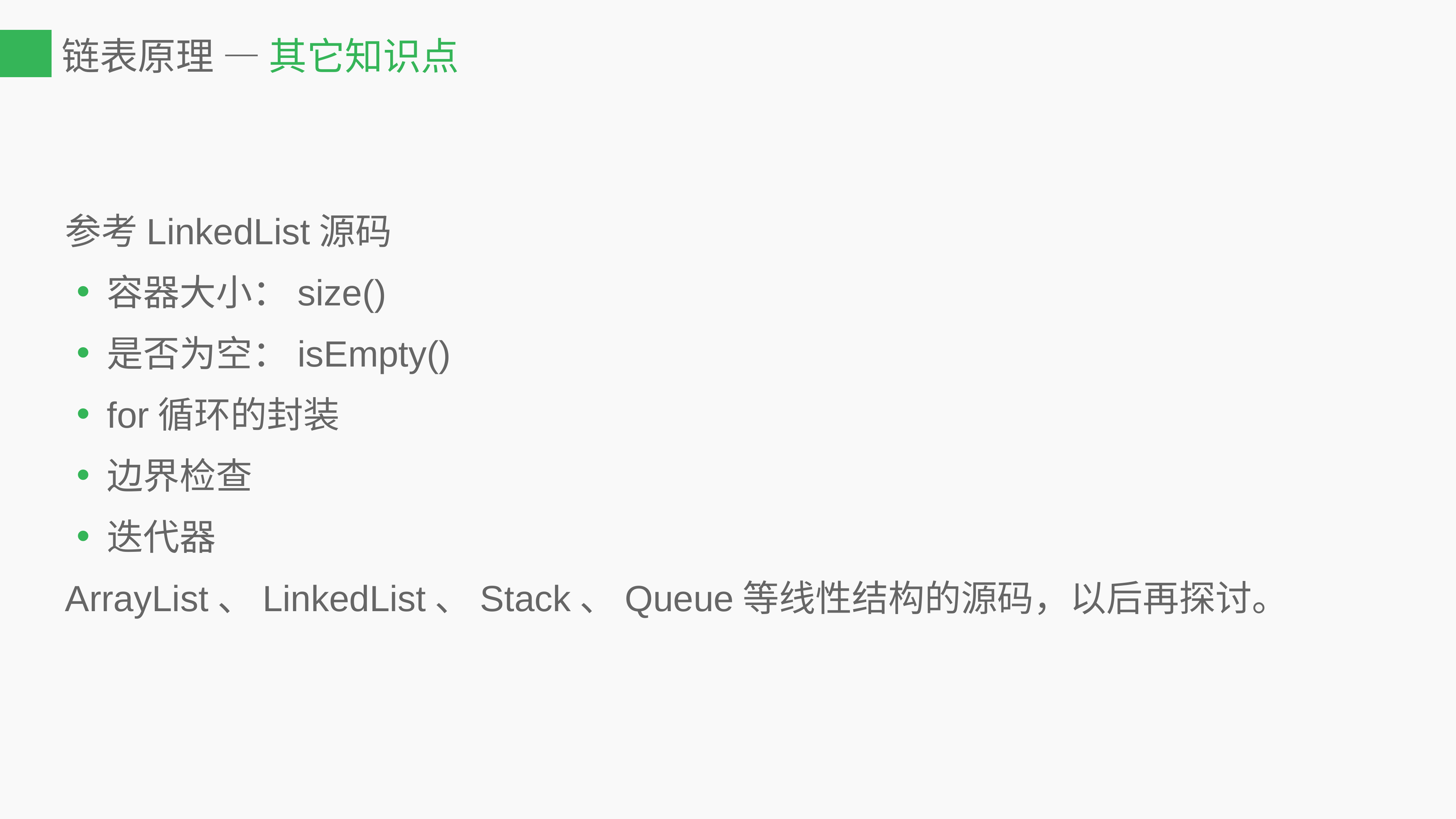

# 链表原理 — 其它知识点
参考LinkedList源码
容器大小：size()
是否为空：isEmpty()
for循环的封装
边界检查
迭代器
ArrayList、LinkedList、Stack、Queue等线性结构的源码，以后再探讨。